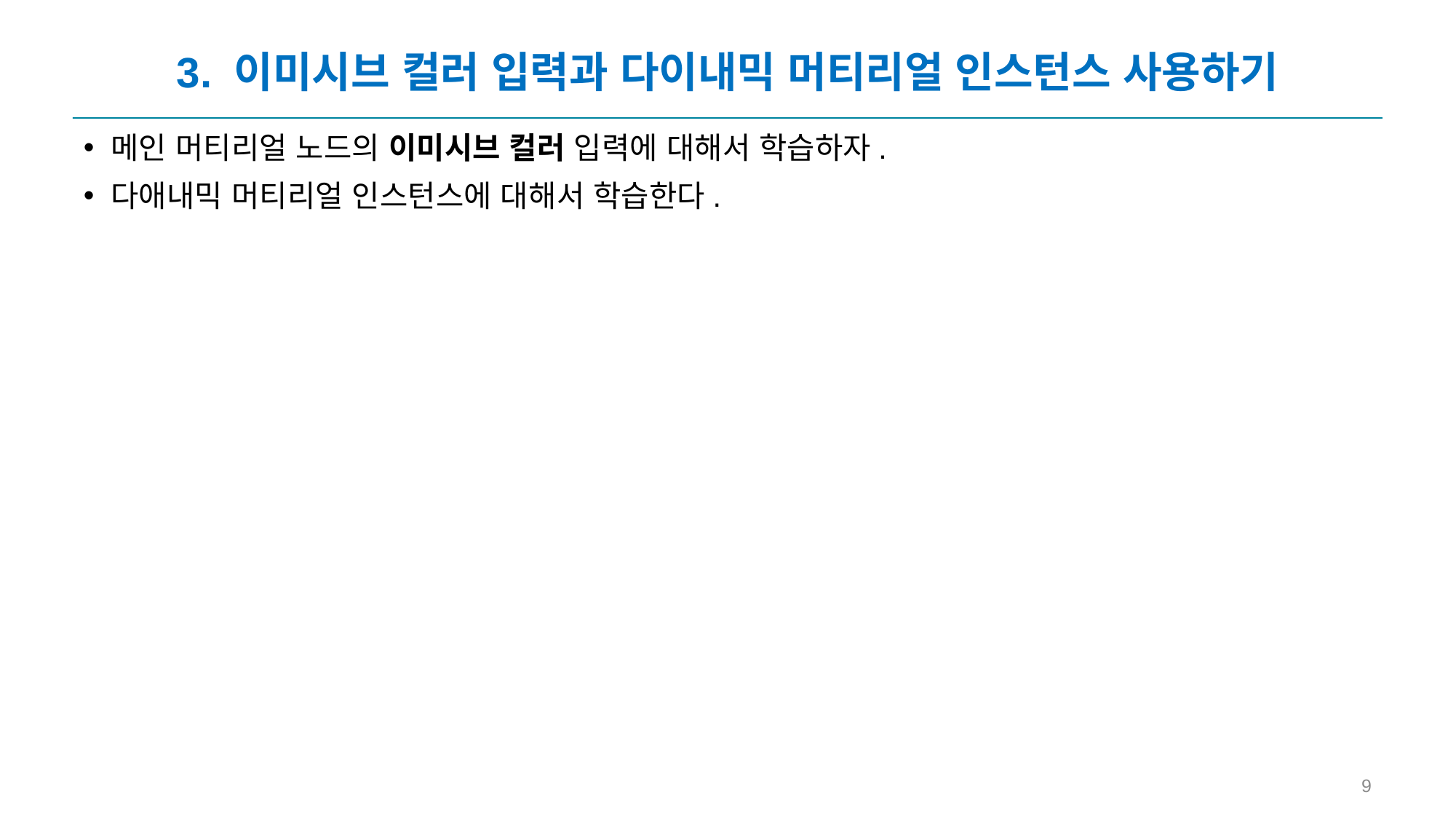

# 3. 이미시브 컬러 입력과 다이내믹 머티리얼 인스턴스 사용하기
메인 머티리얼 노드의 이미시브 컬러 입력에 대해서 학습하자.
다애내믹 머티리얼 인스턴스에 대해서 학습한다.

9